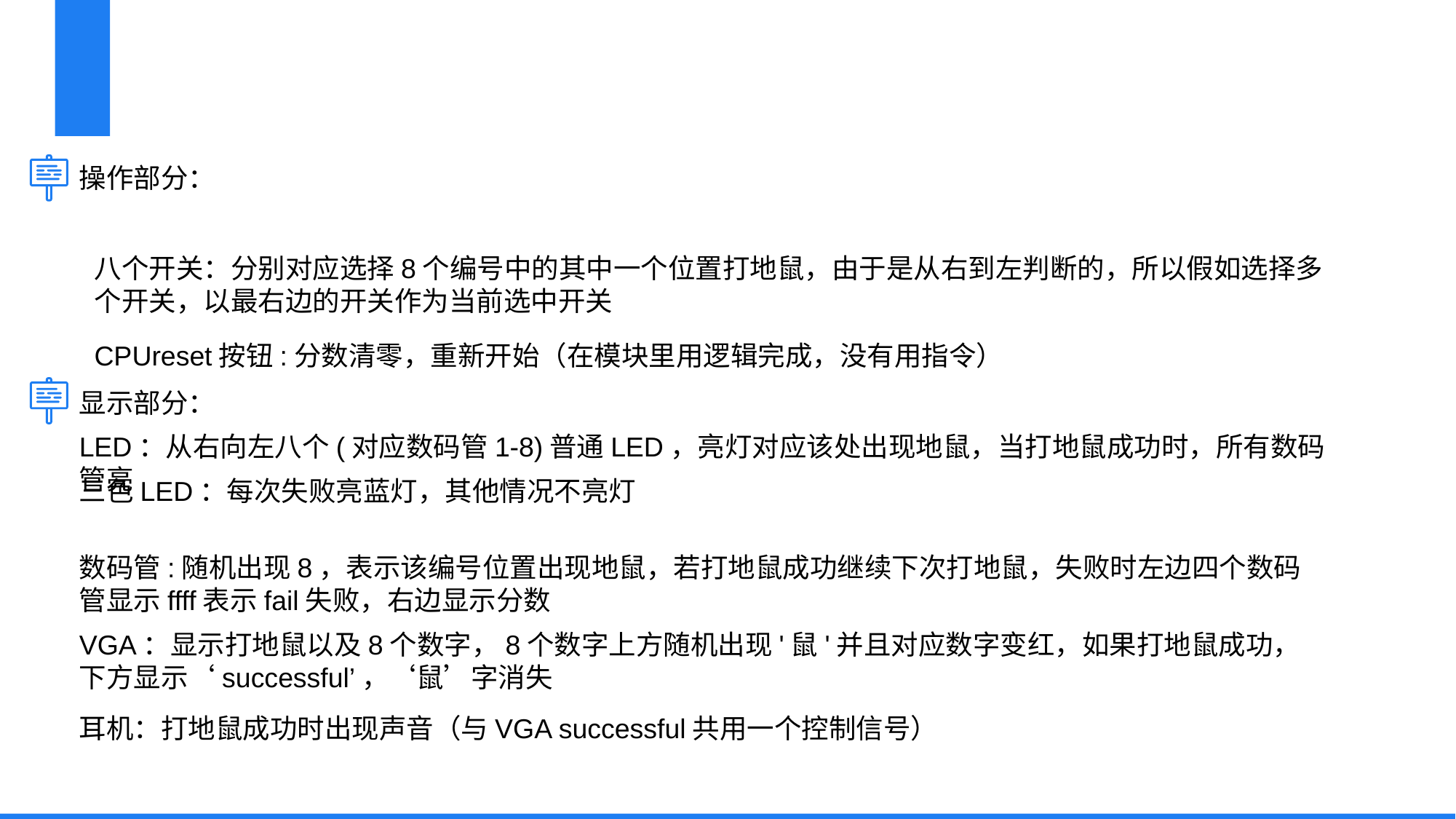

操作部分：
八个开关：分别对应选择8个编号中的其中一个位置打地鼠，由于是从右到左判断的，所以假如选择多个开关，以最右边的开关作为当前选中开关
CPUreset按钮:分数清零，重新开始（在模块里用逻辑完成，没有用指令）

显示部分：
LED：从右向左八个(对应数码管1-8)普通LED，亮灯对应该处出现地鼠，当打地鼠成功时，所有数码管亮
三色LED：每次失败亮蓝灯，其他情况不亮灯
数码管:随机出现8，表示该编号位置出现地鼠，若打地鼠成功继续下次打地鼠，失败时左边四个数码管显示ffff表示fail失败，右边显示分数
VGA：显示打地鼠以及8个数字，8个数字上方随机出现'鼠'并且对应数字变红，如果打地鼠成功，下方显示‘successful’，‘鼠’字消失
耳机：打地鼠成功时出现声音（与VGA successful共用一个控制信号）